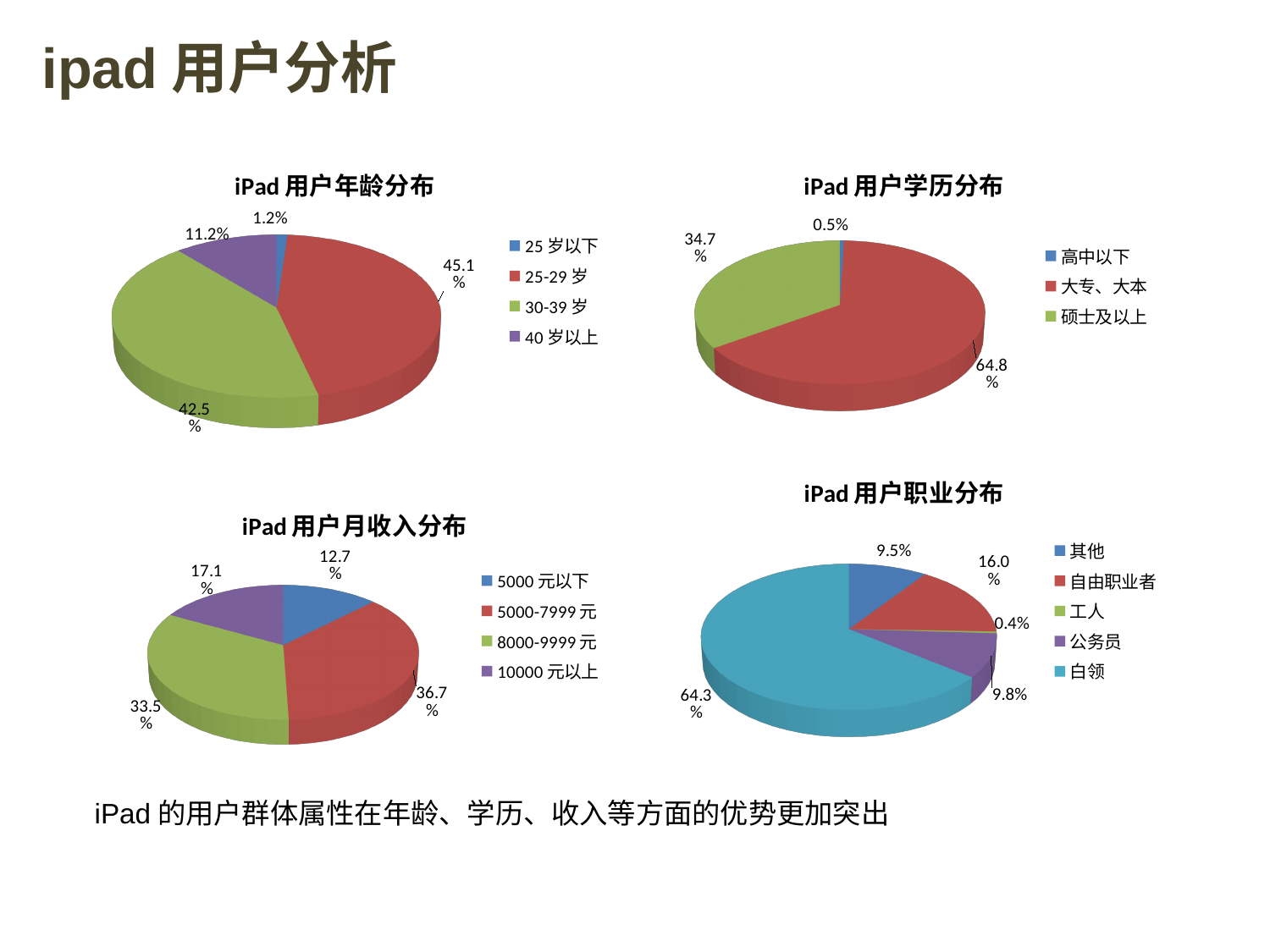

ipad用户分析

[unsupported chart]

[unsupported chart]

[unsupported chart]

[unsupported chart]

iPad的用户群体属性在年龄、学历、收入等方面的优势更加突出